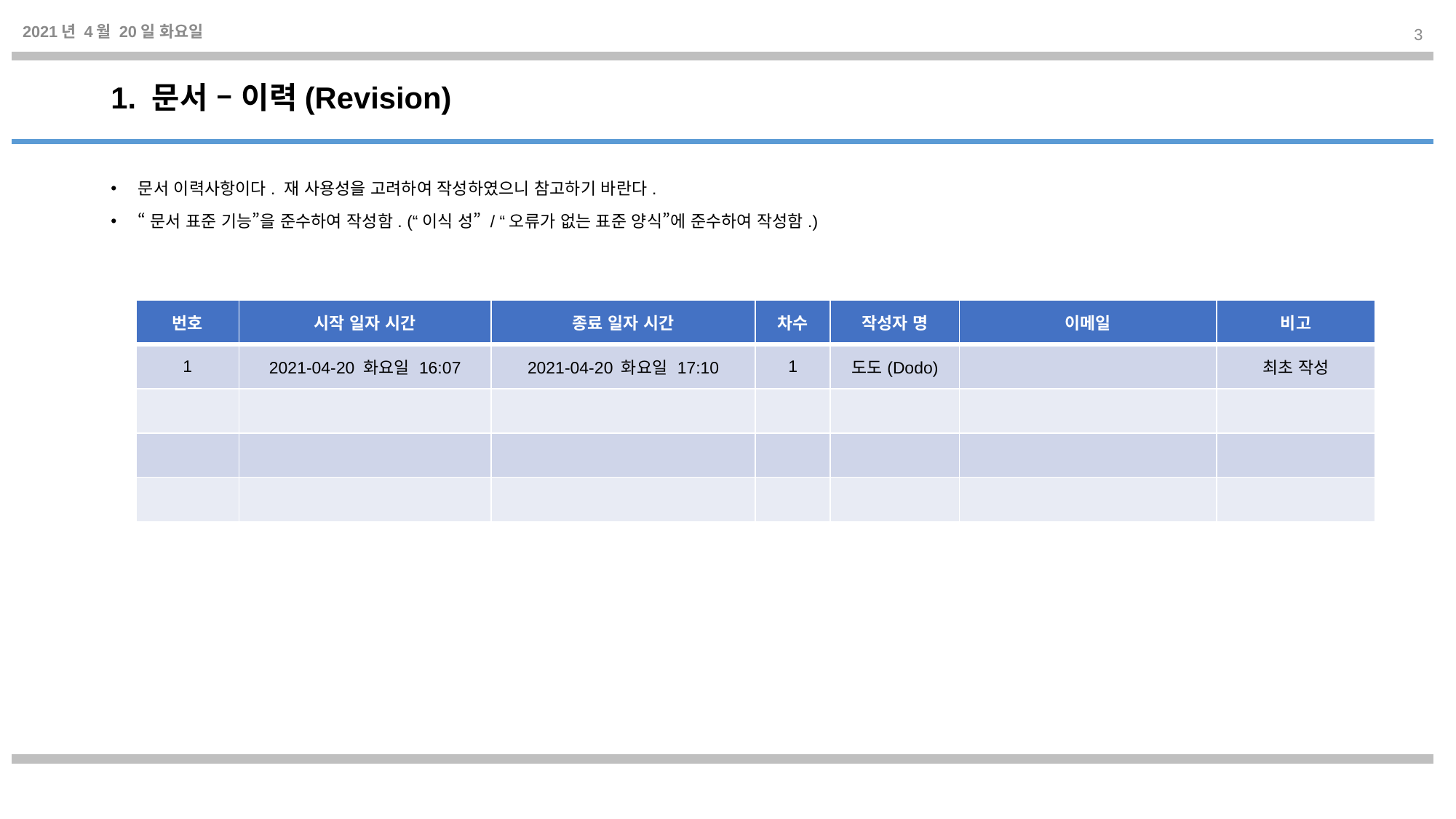

2021년 4월 20일 화요일
3
# 1. 문서 – 이력(Revision)
문서 이력사항이다. 재 사용성을 고려하여 작성하였으니 참고하기 바란다.
“문서 표준 기능”을 준수하여 작성함. (“이식 성” / “오류가 없는 표준 양식”에 준수하여 작성함.)
| 번호 | 시작 일자 시간 | 종료 일자 시간 | 차수 | 작성자 명 | 이메일 | 비고 |
| --- | --- | --- | --- | --- | --- | --- |
| 1 | 2021-04-20 화요일 16:07 | 2021-04-20 화요일 17:10 | 1 | 도도(Dodo) |  | 최초 작성 |
|  |  |  |  |  |  |  |
|  |  |  |  |  |  |  |
|  |  |  |  |  |  |  |